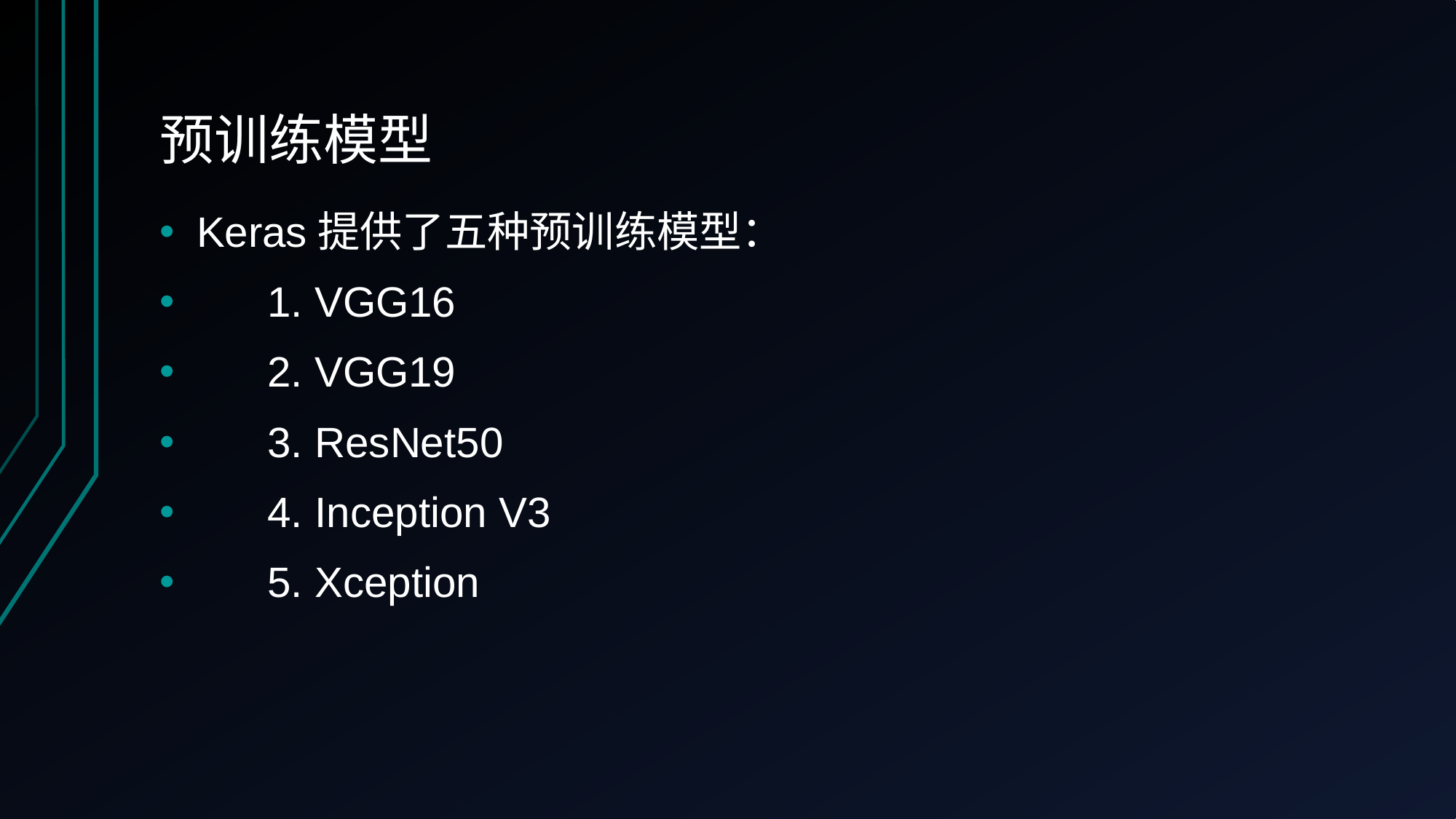

# 预训练模型
Keras提供了五种预训练模型：
      1. VGG16
      2. VGG19
      3. ResNet50
      4. Inception V3
      5. Xception